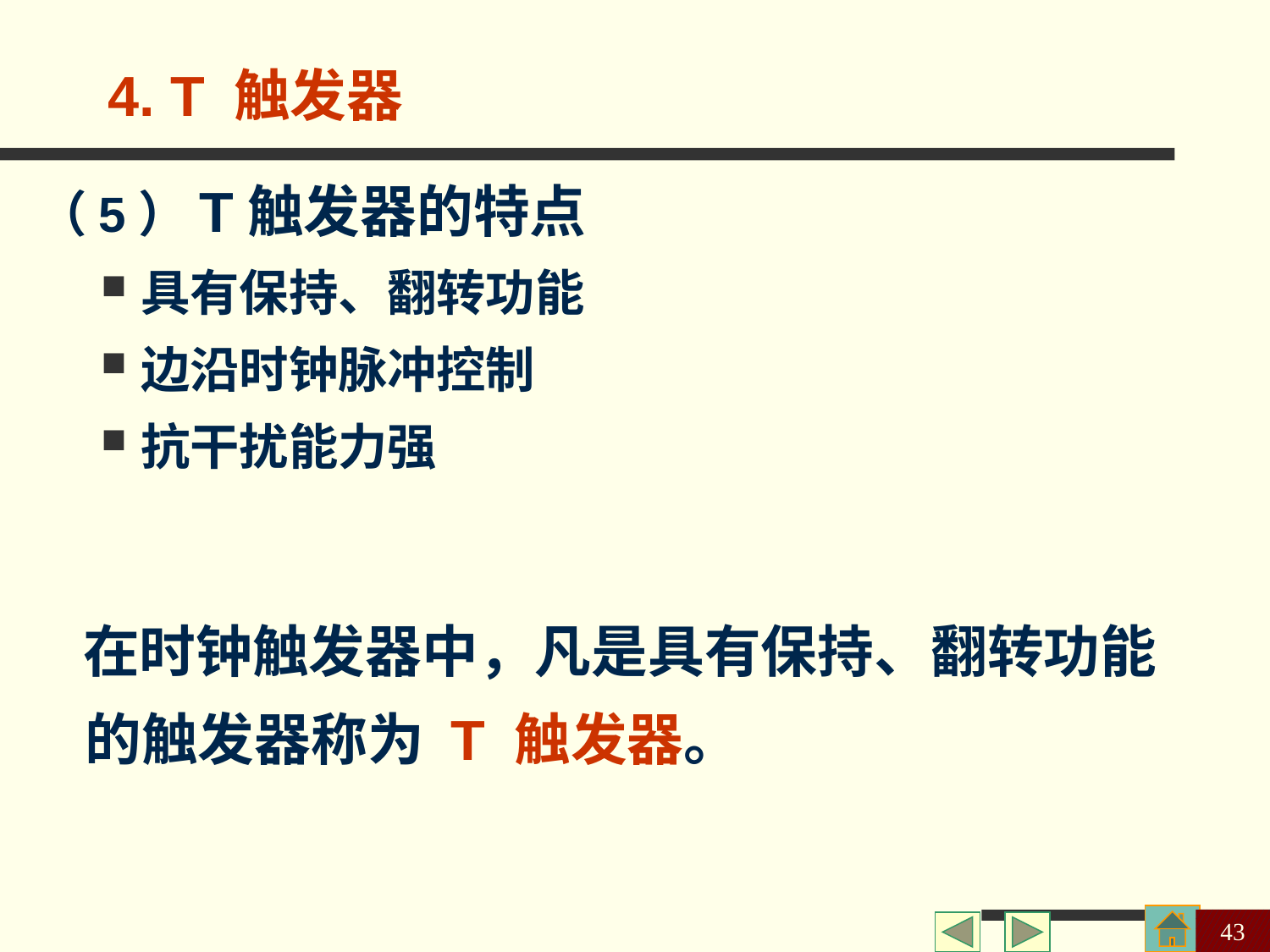

4. T 触发器
（5）T触发器的特点
具有保持、翻转功能
边沿时钟脉冲控制
抗干扰能力强

   在时钟触发器中，凡是具有保持、翻转功能的触发器称为 T 触发器。
43